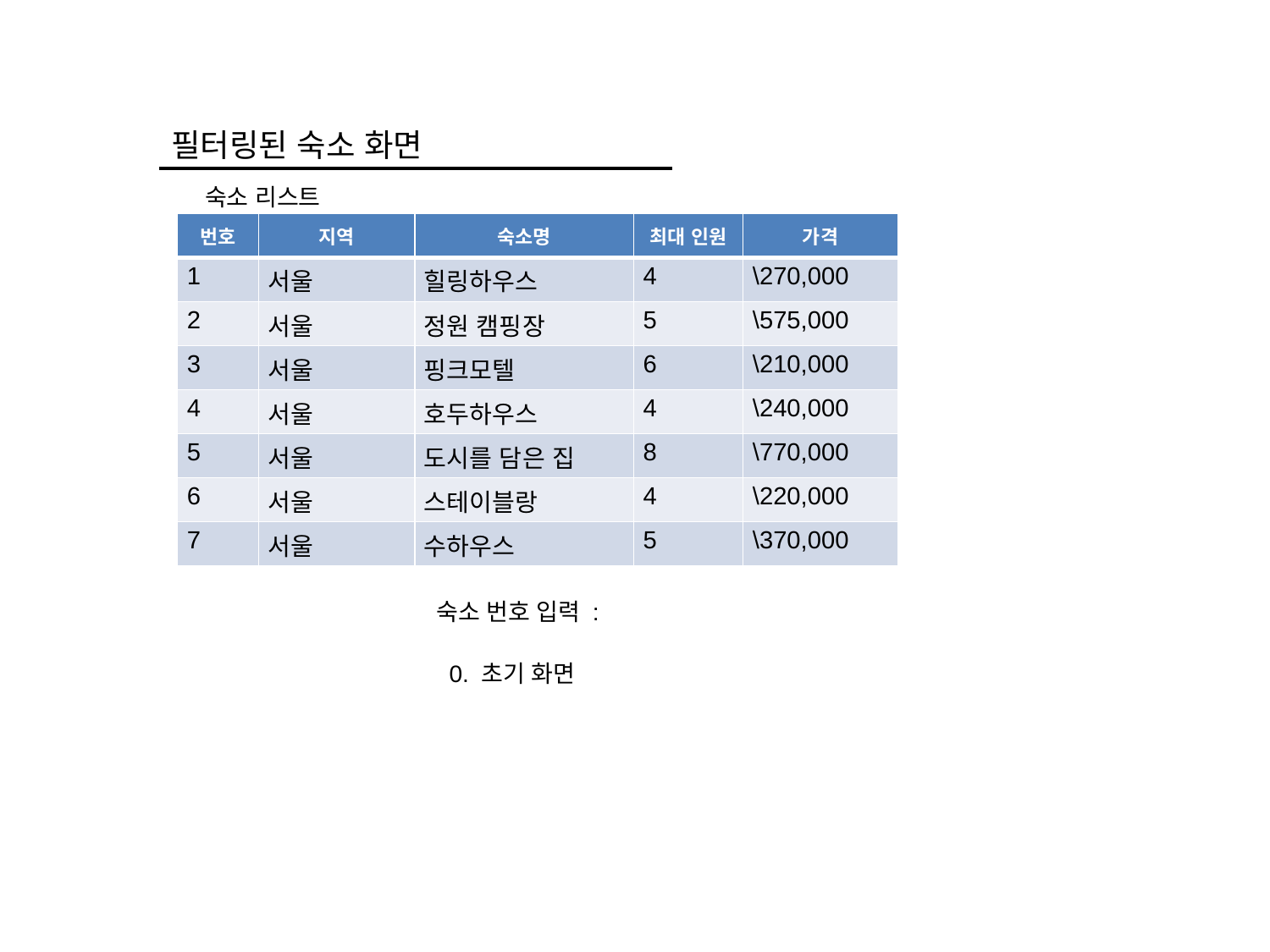

필터링된 숙소 화면
숙소 리스트
|  |  |  |  |  |  |
| --- | --- | --- | --- | --- | --- |
| 1 |  |  |  |  |  |
| 2 |  |  |  |  |  |
| 3 |  |  |  |  |  |
| ….. |  |  |  |  |  |
| 18 |  |  |  |  |  |
| 19 |  |  |  |  |  |
| 20 |  |  |  |  |  |
| 번호 | 지역 | 숙소명 | 최대 인원 | 가격 |
| --- | --- | --- | --- | --- |
| 1 | 서울 | 힐링하우스 | 4 | \270,000 |
| 2 | 서울 | 정원 캠핑장 | 5 | \575,000 |
| 3 | 서울 | 핑크모텔 | 6 | \210,000 |
| 4 | 서울 | 호두하우스 | 4 | \240,000 |
| 5 | 서울 | 도시를 담은 집 | 8 | \770,000 |
| 6 | 서울 | 스테이블랑 | 4 | \220,000 |
| 7 | 서울 | 수하우스 | 5 | \370,000 |
숙소 번호 입력 :
0. 초기 화면